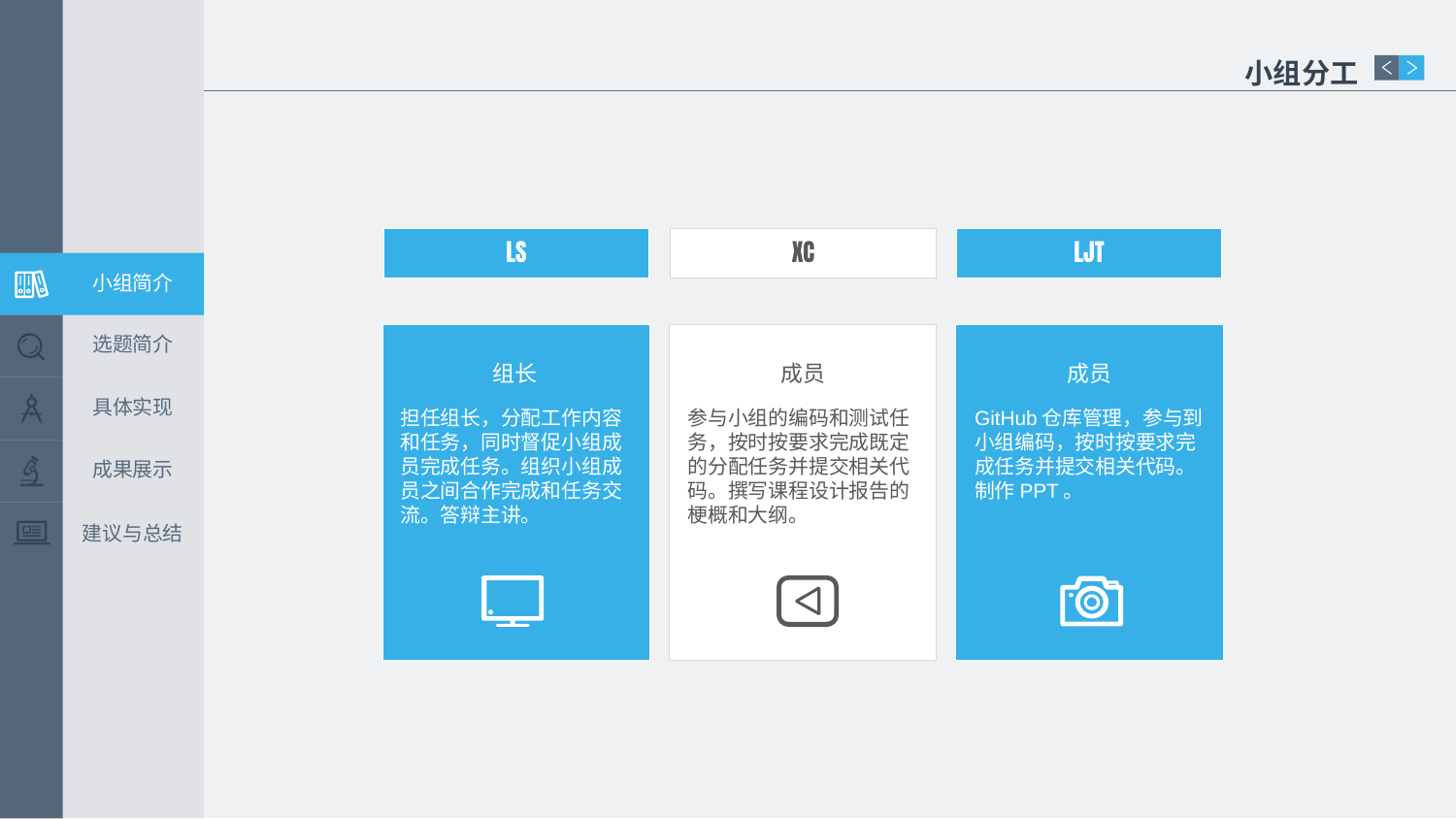

小组分工

LS
XC
LJT

小组简介

选题简介

组长

担任组长，分配工作内容和任务，同时督促小组成员完成任务。组织小组成员之间合作完成和任务交流。答辩主讲。
成员

参与小组的编码和测试任务，按时按要求完成既定的分配任务并提交相关代码。撰写课程设计报告的梗概和大纲。
成员

GitHub仓库管理，参与到小组编码，按时按要求完成任务并提交相关代码。制作PPT。
具体实现

成果展示

建议与总结